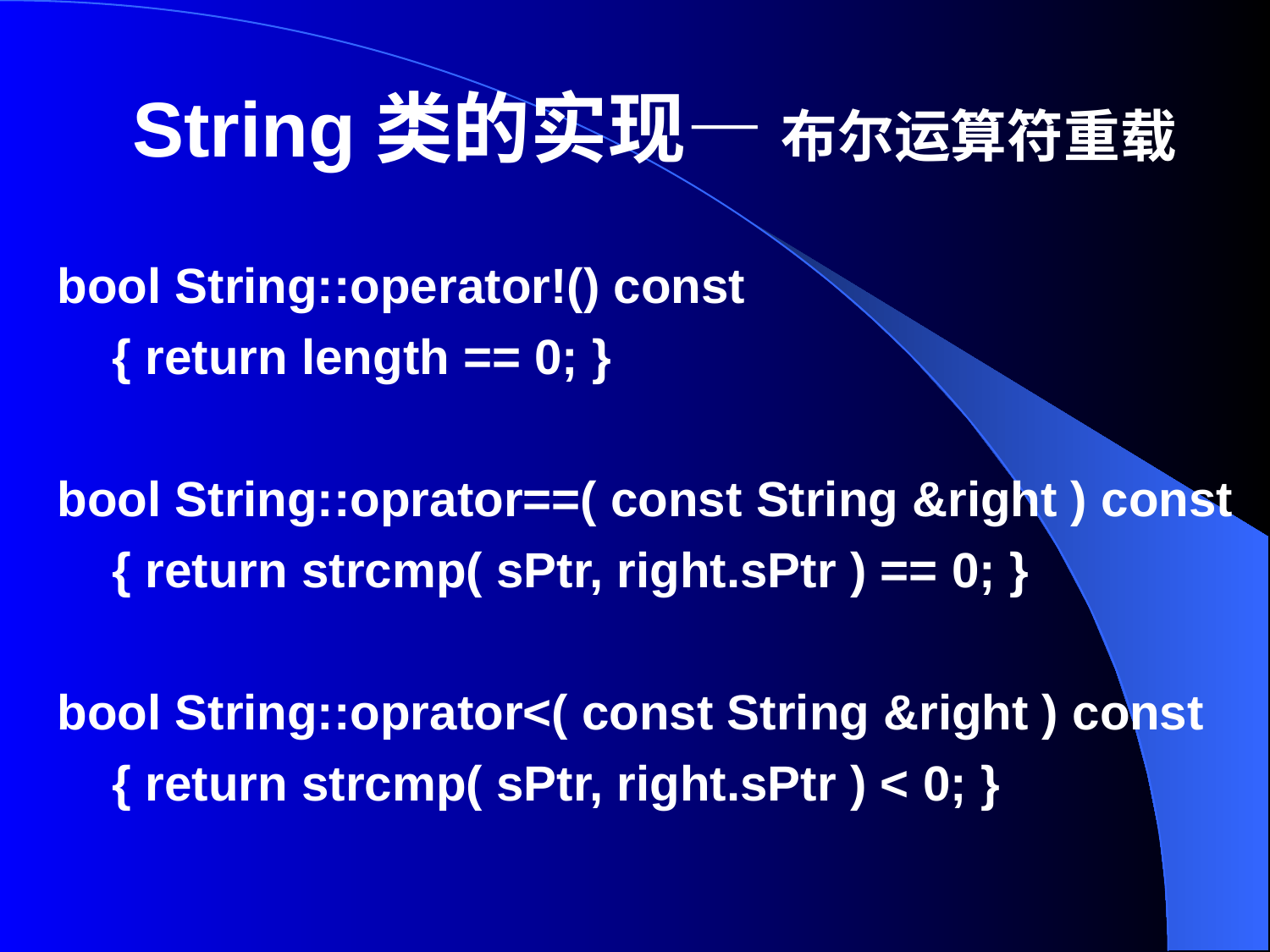

# String类的实现— 布尔运算符重载
bool String::operator!() const
    { return length == 0; }
bool String::oprator==( const String &right ) const
    { return strcmp( sPtr, right.sPtr ) == 0; }
bool String::oprator<( const String &right ) const
    { return strcmp( sPtr, right.sPtr ) < 0; }